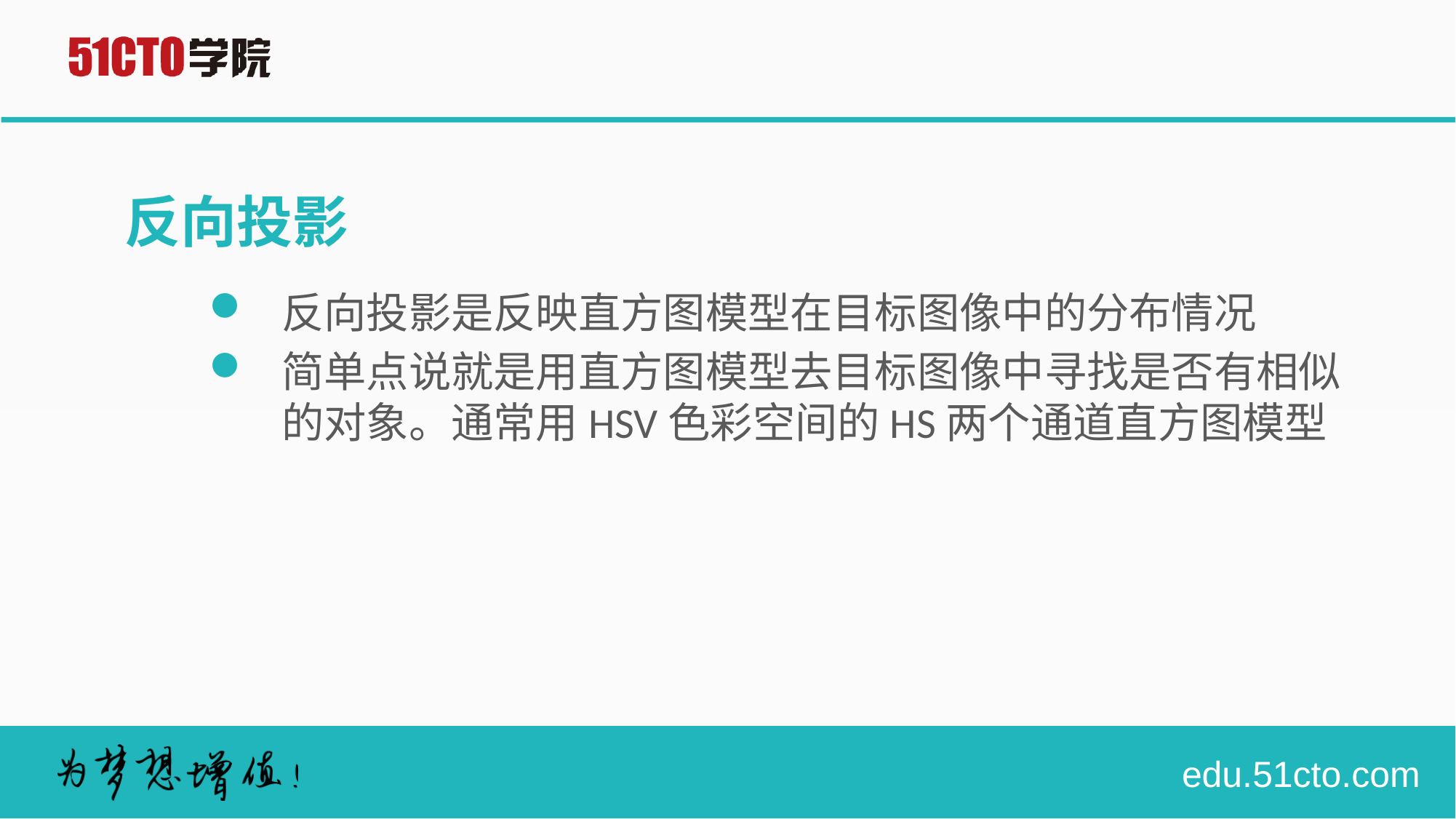

# 反向投影
反向投影是反映直方图模型在目标图像中的分布情况
简单点说就是用直方图模型去目标图像中寻找是否有相似的对象。通常用HSV色彩空间的HS两个通道直方图模型